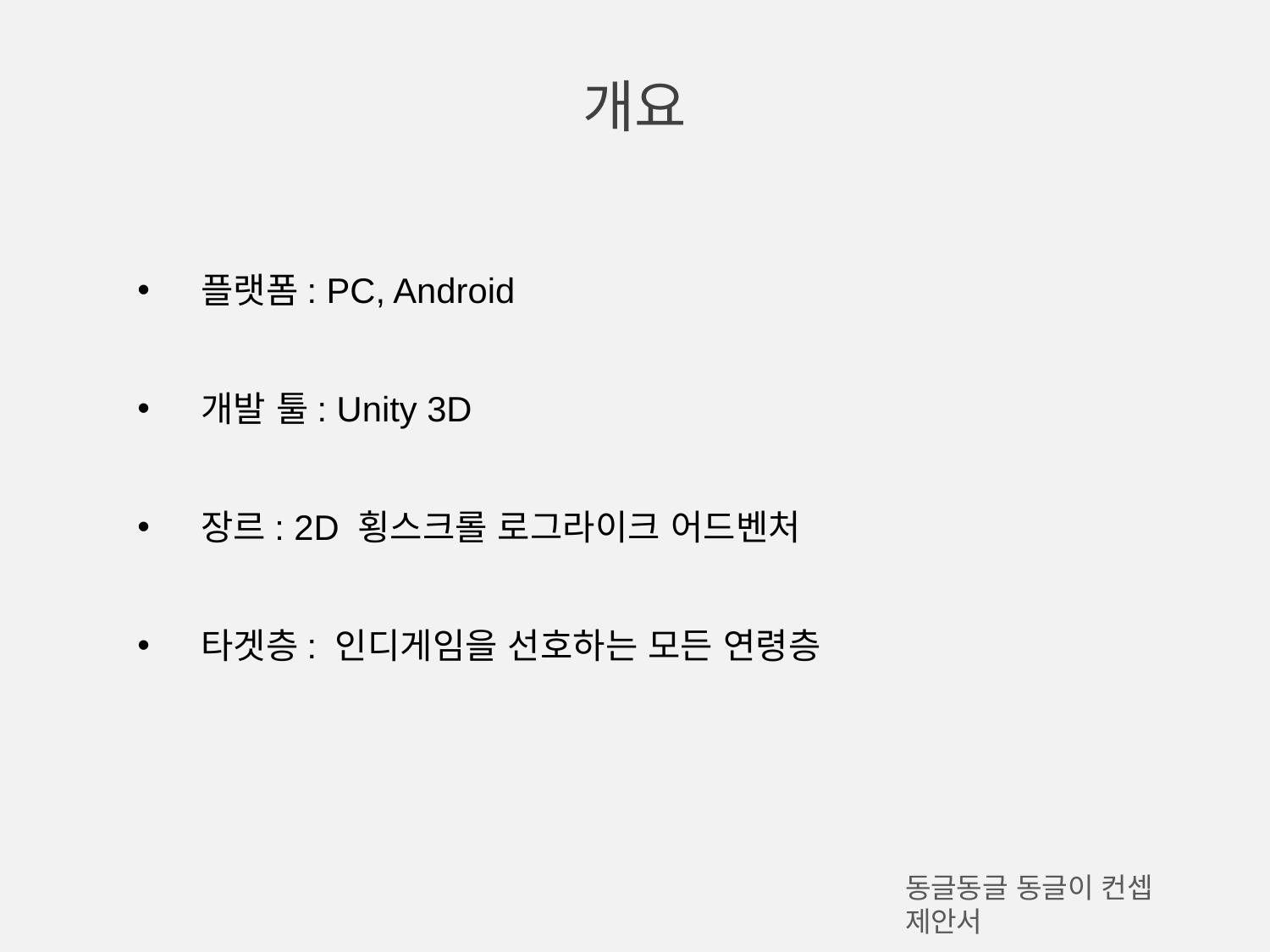

개요

플랫폼: PC, Android
개발 툴: Unity 3D
장르: 2D 횡스크롤 로그라이크 어드벤처
타겟층: 인디게임을 선호하는 모든 연령층
동글동글 동글이 컨셉 제안서